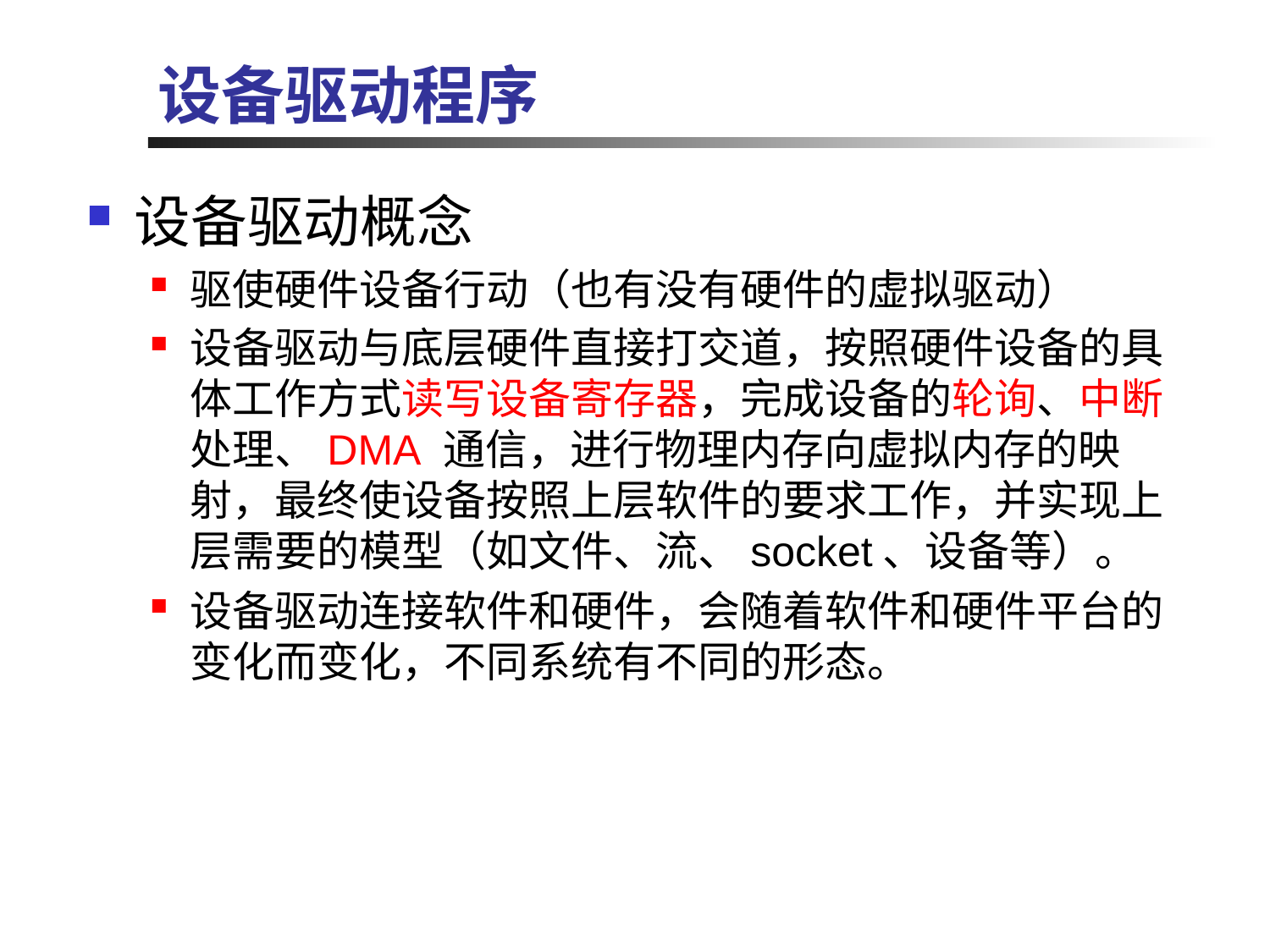

# 设备驱动程序
设备驱动概念
驱使硬件设备行动（也有没有硬件的虚拟驱动）
设备驱动与底层硬件直接打交道，按照硬件设备的具体工作方式读写设备寄存器，完成设备的轮询、中断处理、DMA 通信，进行物理内存向虚拟内存的映射，最终使设备按照上层软件的要求工作，并实现上层需要的模型（如文件、流、socket、设备等）。
设备驱动连接软件和硬件，会随着软件和硬件平台的变化而变化，不同系统有不同的形态。